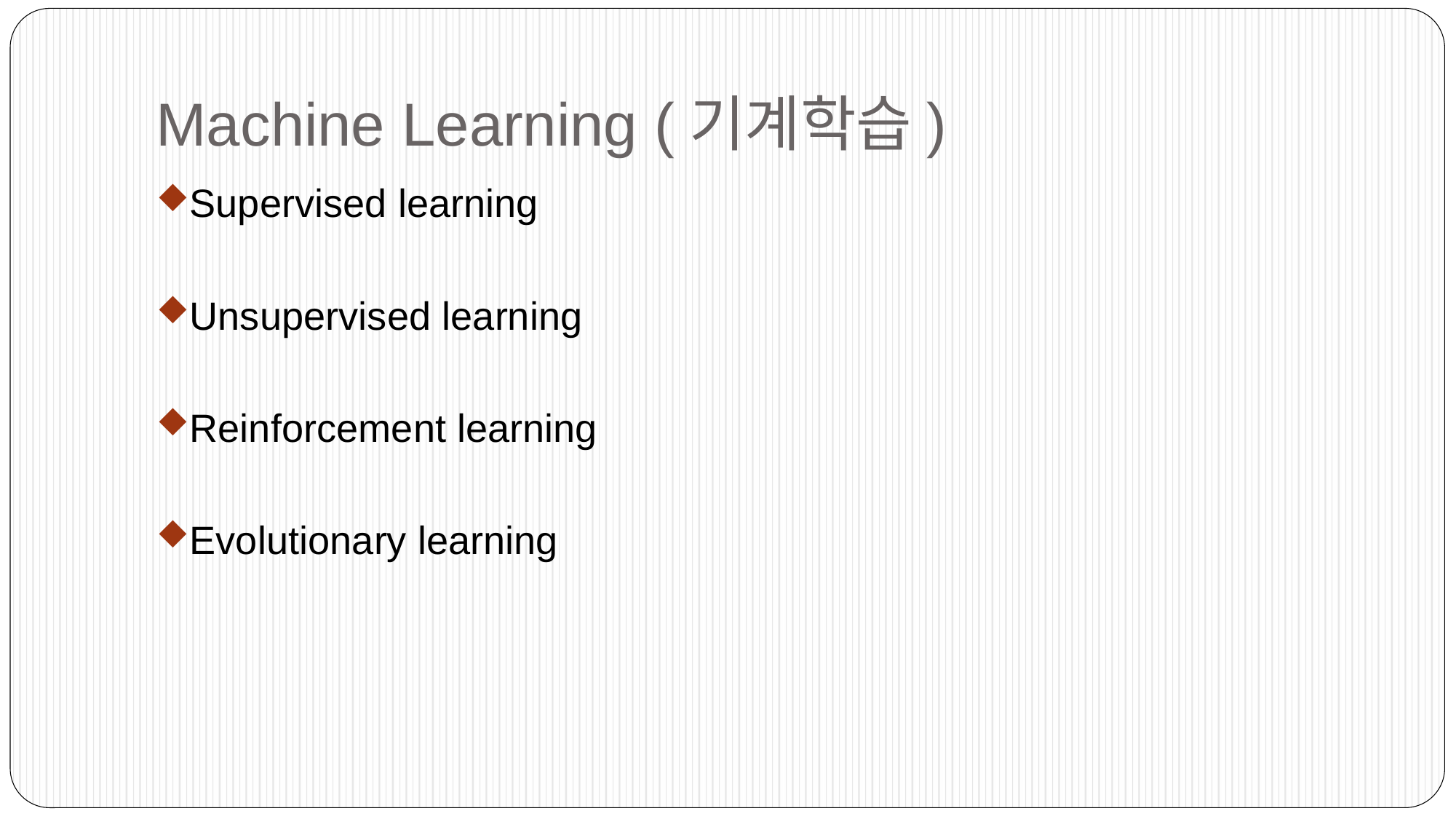

# Machine Learning (기계학습)
Supervised learning

Unsupervised learning

Reinforcement learning

Evolutionary learning